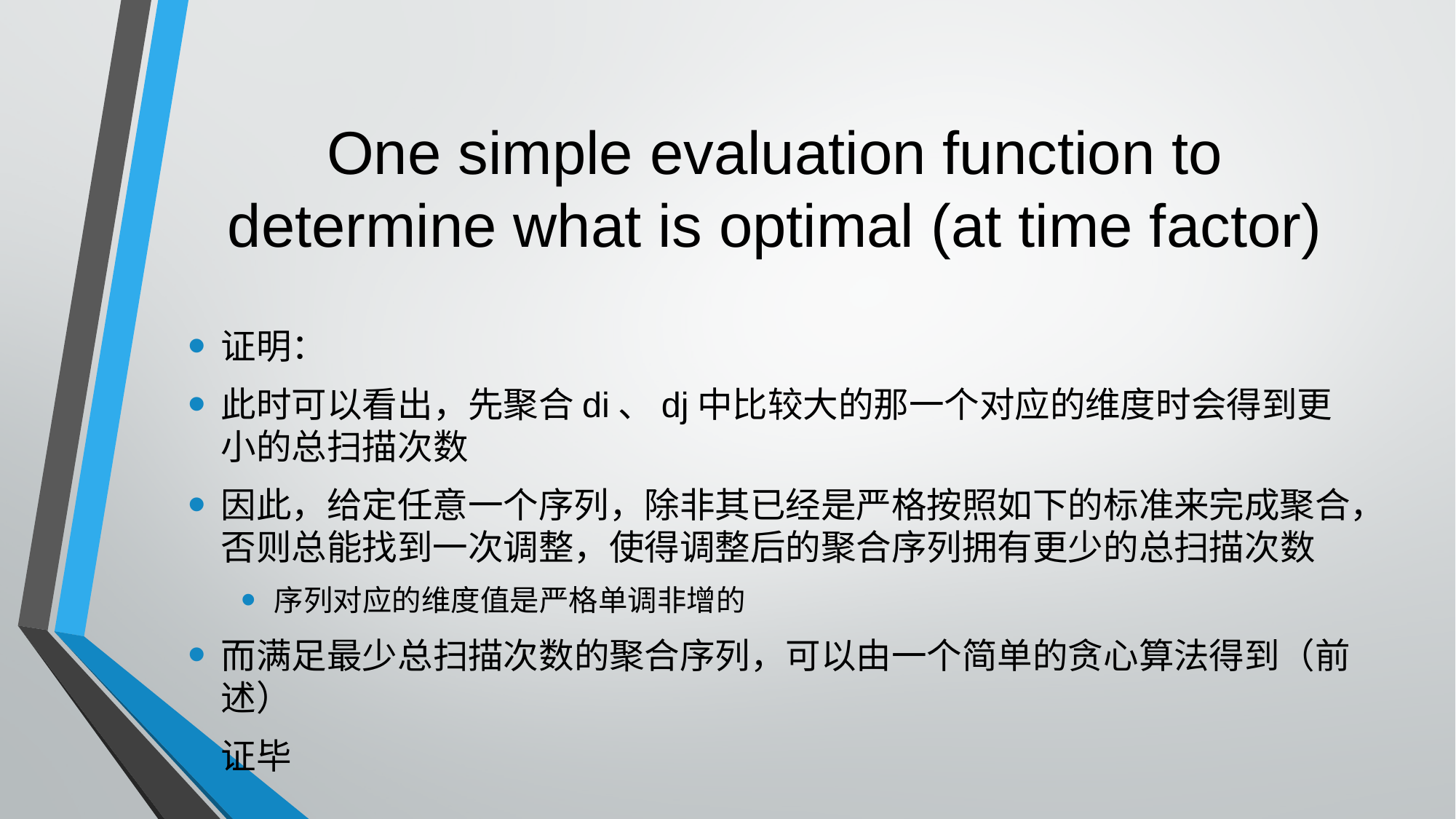

# One simple evaluation function to determine what is optimal (at time factor)
证明：
此时可以看出，先聚合di、dj中比较大的那一个对应的维度时会得到更小的总扫描次数
因此，给定任意一个序列，除非其已经是严格按照如下的标准来完成聚合，否则总能找到一次调整，使得调整后的聚合序列拥有更少的总扫描次数
序列对应的维度值是严格单调非增的
而满足最少总扫描次数的聚合序列，可以由一个简单的贪心算法得到（前述）
证毕